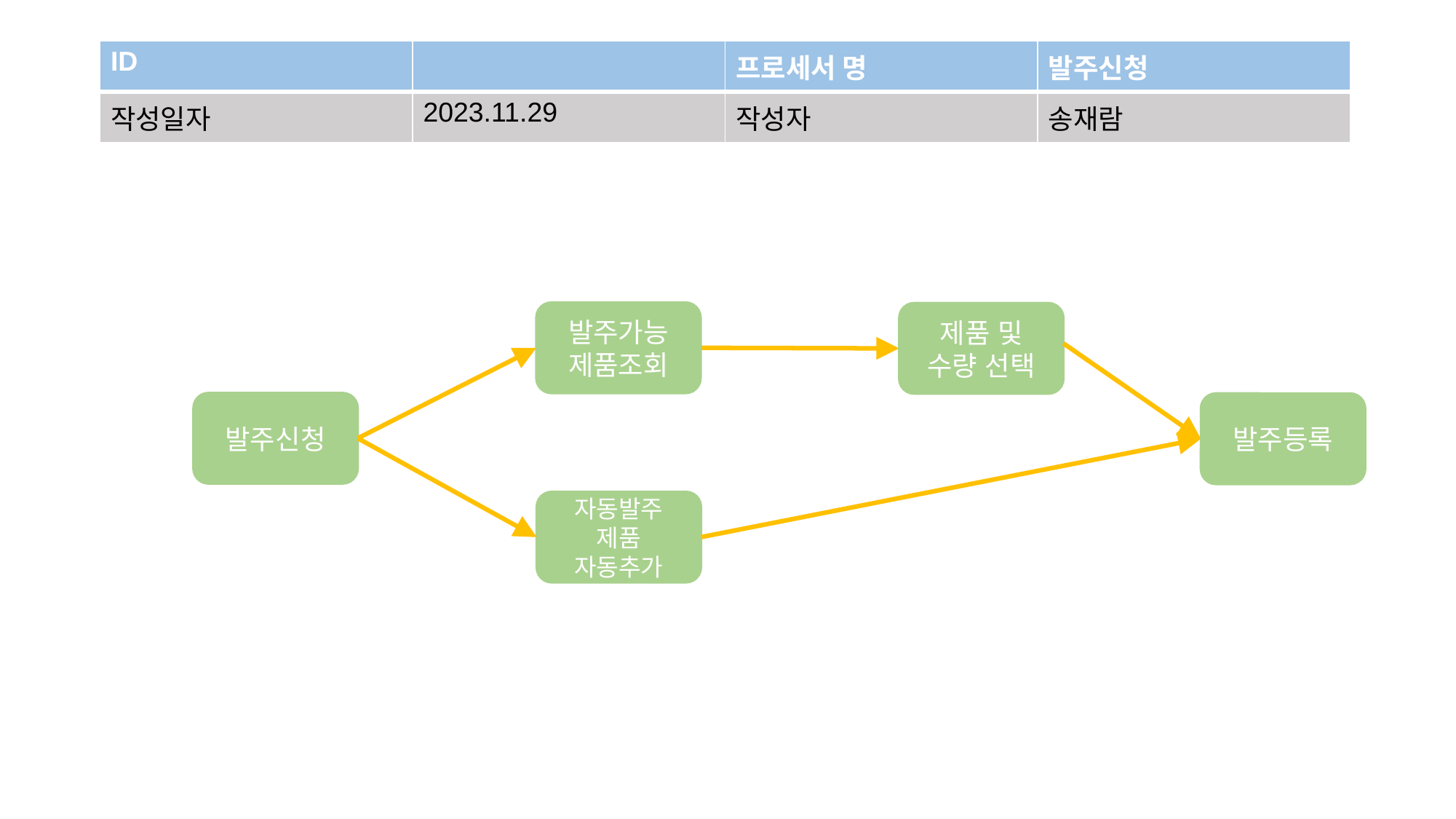

| ID |  | 프로세서 명 | 발주신청 |
| --- | --- | --- | --- |
| 작성일자 | 2023.11.29 | 작성자 | 송재람 |
발주가능 제품조회
제품 및 수량 선택
발주신청
발주등록
자동발주
제품 자동추가